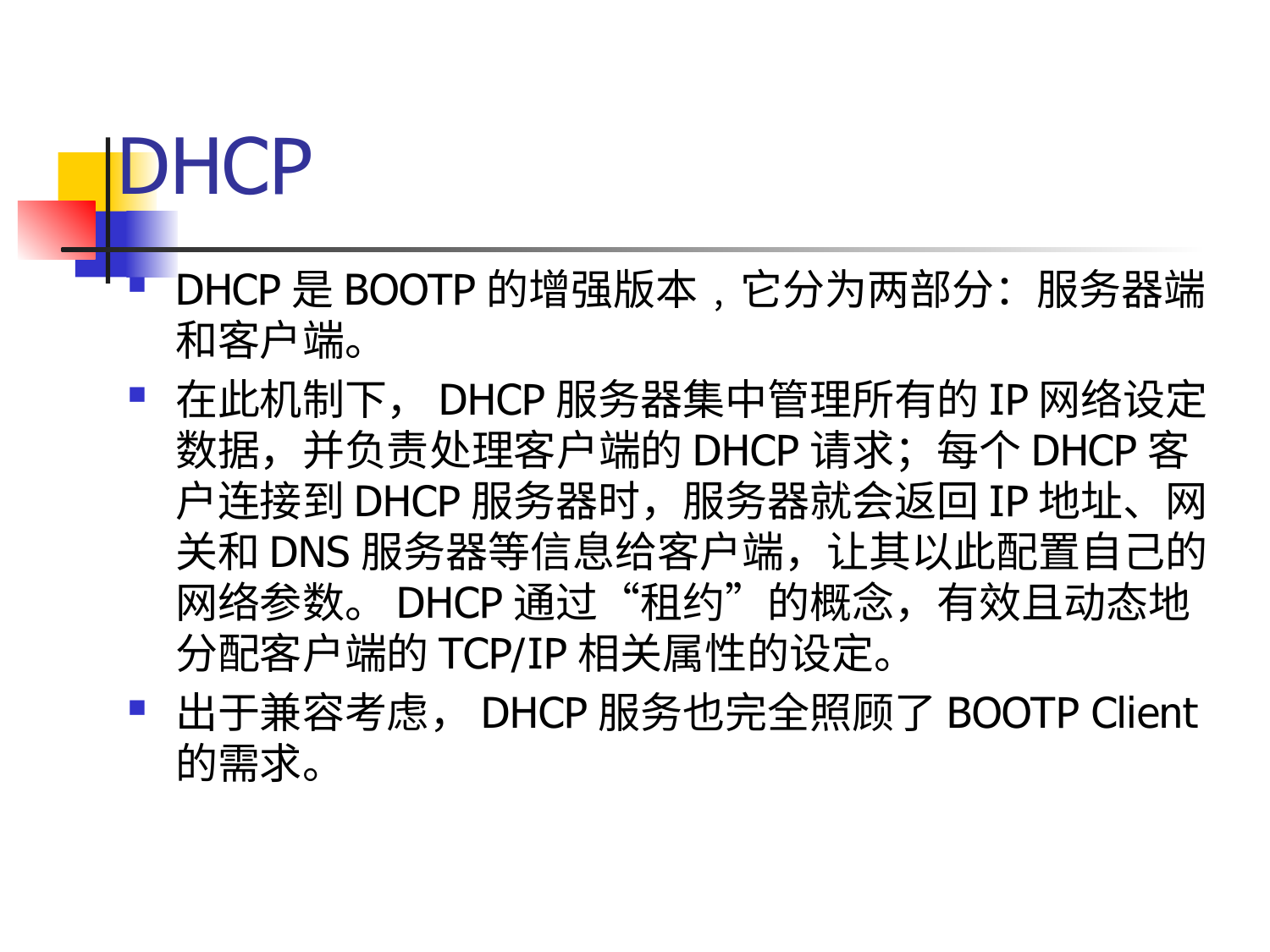

# DHCP
DHCP是BOOTP的增强版本﹐它分为两部分：服务器端和客户端。
在此机制下，DHCP服务器集中管理所有的IP网络设定数据，并负责处理客户端的DHCP请求；每个DHCP客户连接到DHCP服务器时，服务器就会返回IP地址、网关和DNS服务器等信息给客户端，让其以此配置自己的网络参数。DHCP通过“租约”的概念，有效且动态地分配客户端的TCP/IP相关属性的设定。
出于兼容考虑，DHCP服务也完全照顾了BOOTP Client的需求。